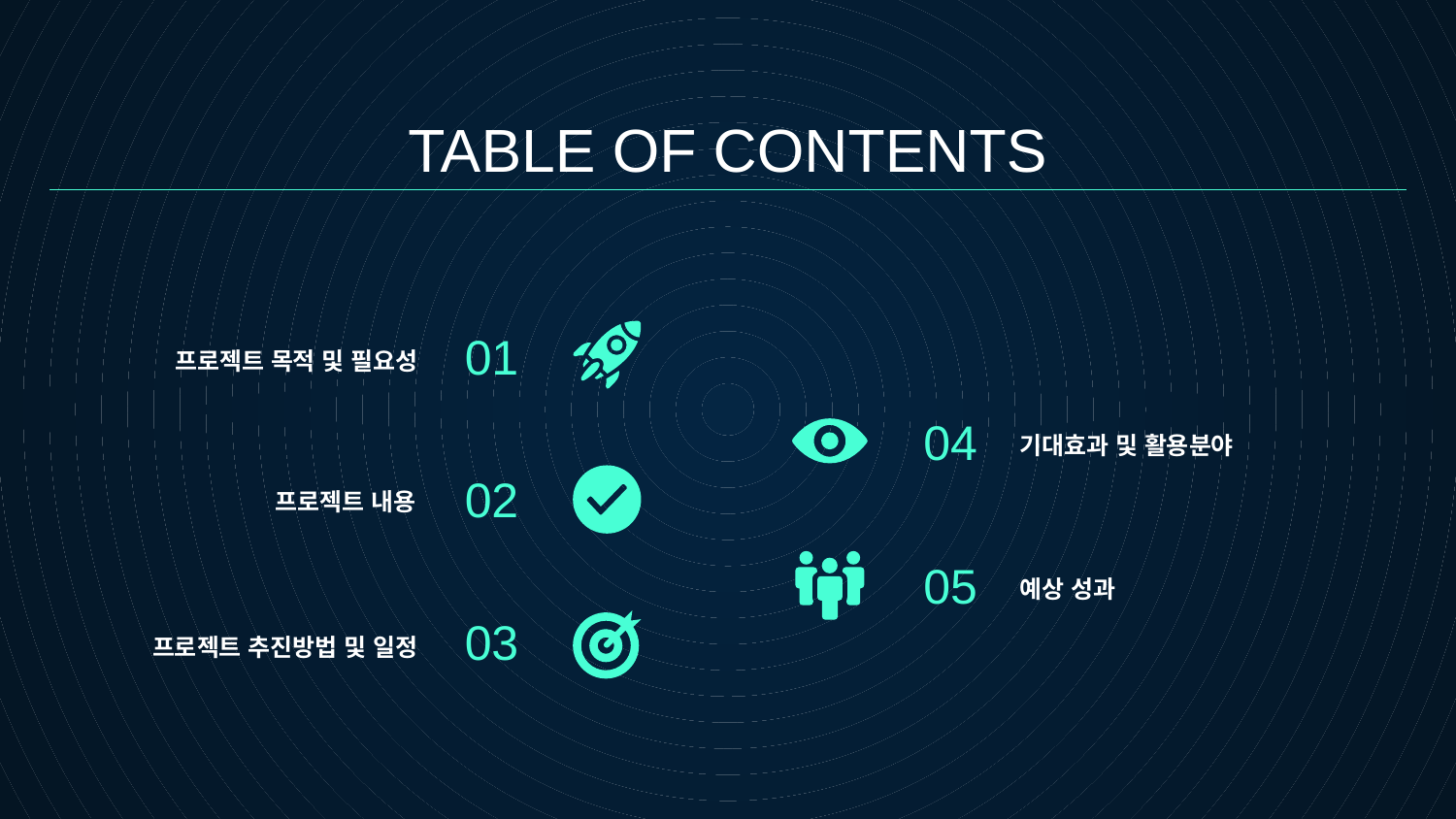

# TABLE OF CONTENTS
01

프로젝트 목적 및 필요성
04

기대효과 및 활용분야
02

프로젝트 내용
05

예상 성과
03

프로젝트 추진방법 및 일정